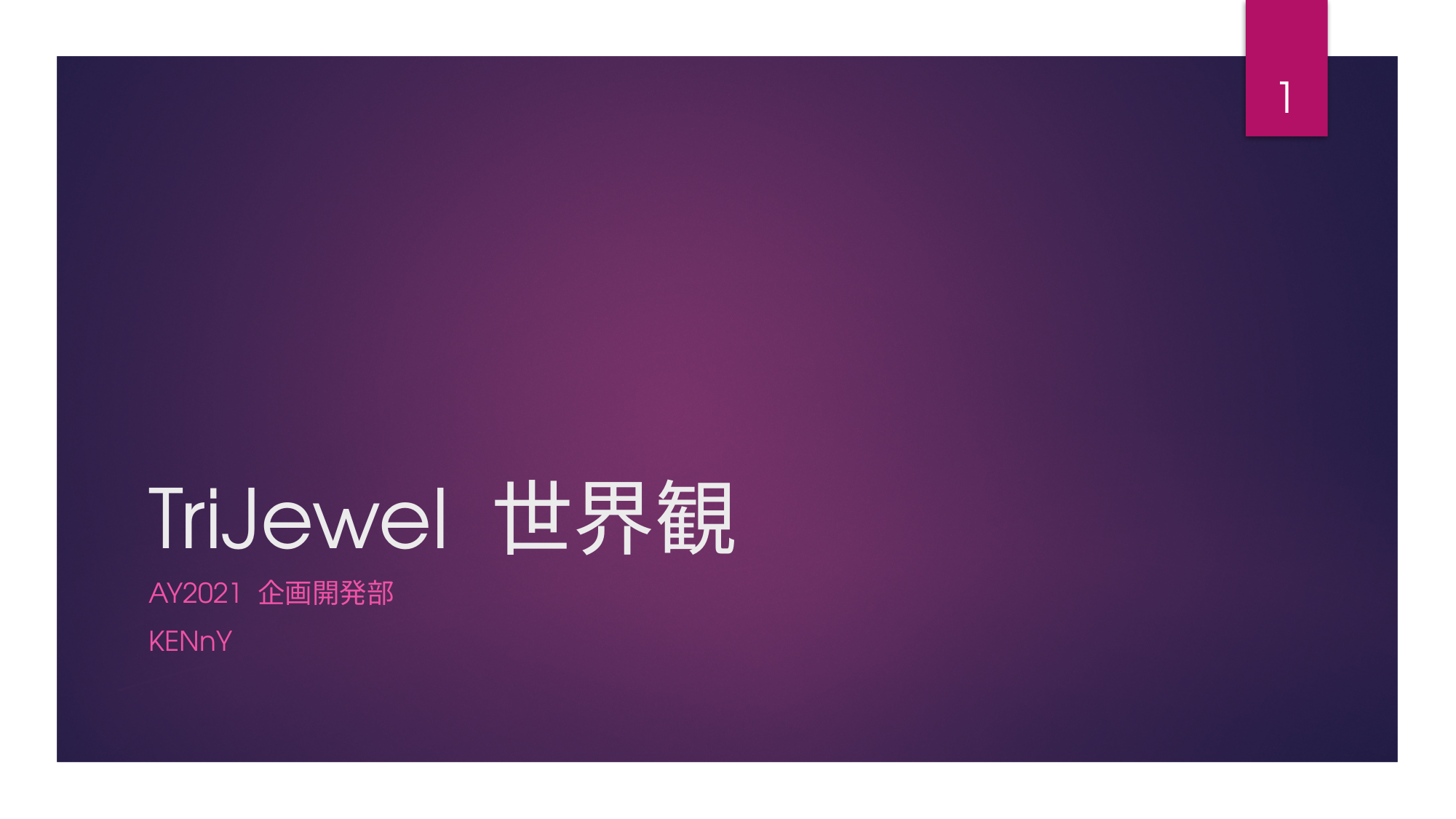

1
# TriJewel 世界観
AY2021 企画開発部
KENnY